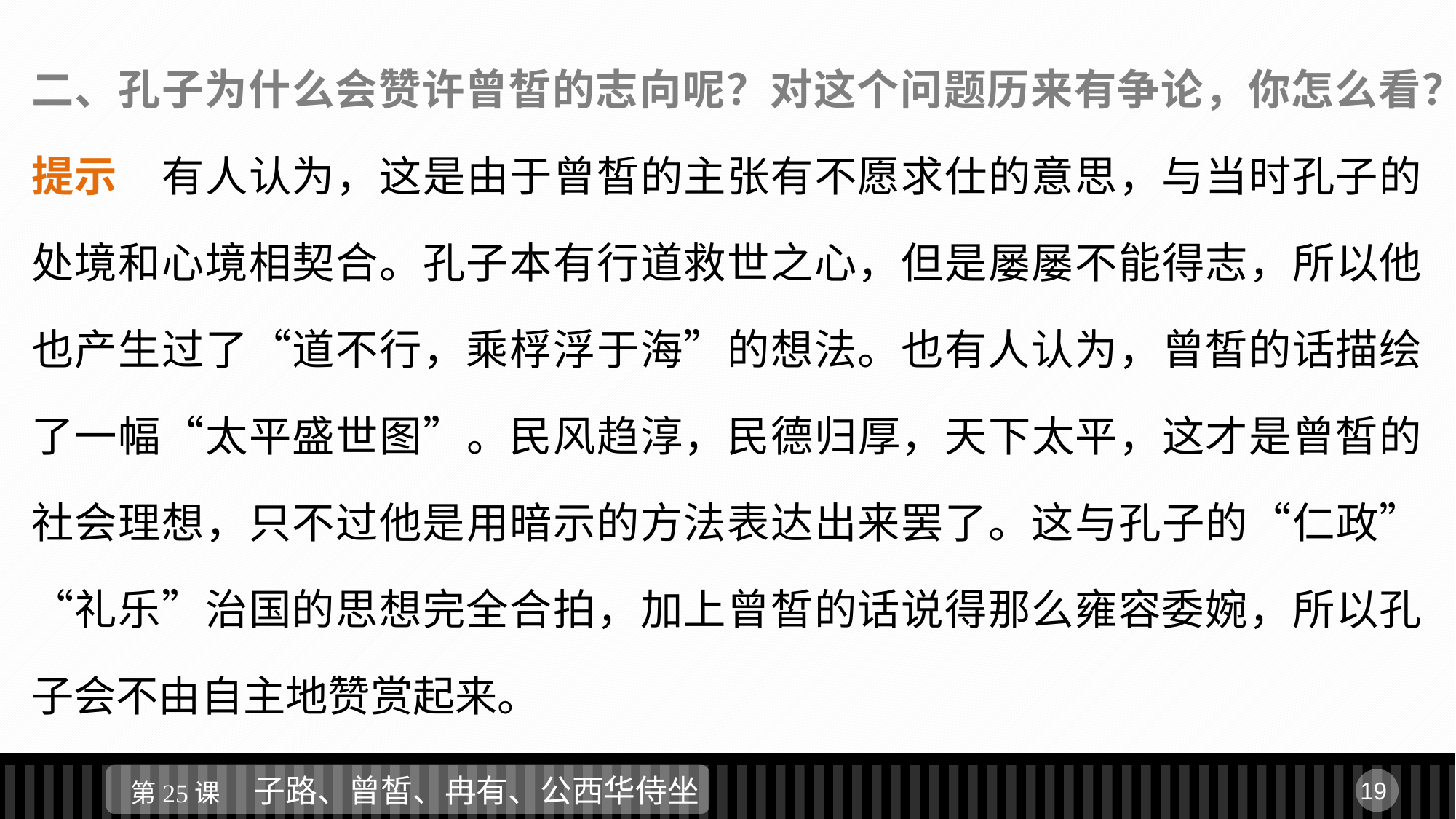

二、孔子为什么会赞许曾皙的志向呢？对这个问题历来有争论，你怎么看？
提示　有人认为，这是由于曾皙的主张有不愿求仕的意思，与当时孔子的处境和心境相契合。孔子本有行道救世之心，但是屡屡不能得志，所以他也产生过了“道不行，乘桴浮于海”的想法。也有人认为，曾皙的话描绘了一幅“太平盛世图”。民风趋淳，民德归厚，天下太平，这才是曾皙的社会理想，只不过他是用暗示的方法表达出来罢了。这与孔子的“仁政”“礼乐”治国的思想完全合拍，加上曾皙的话说得那么雍容委婉，所以孔子会不由自主地赞赏起来。